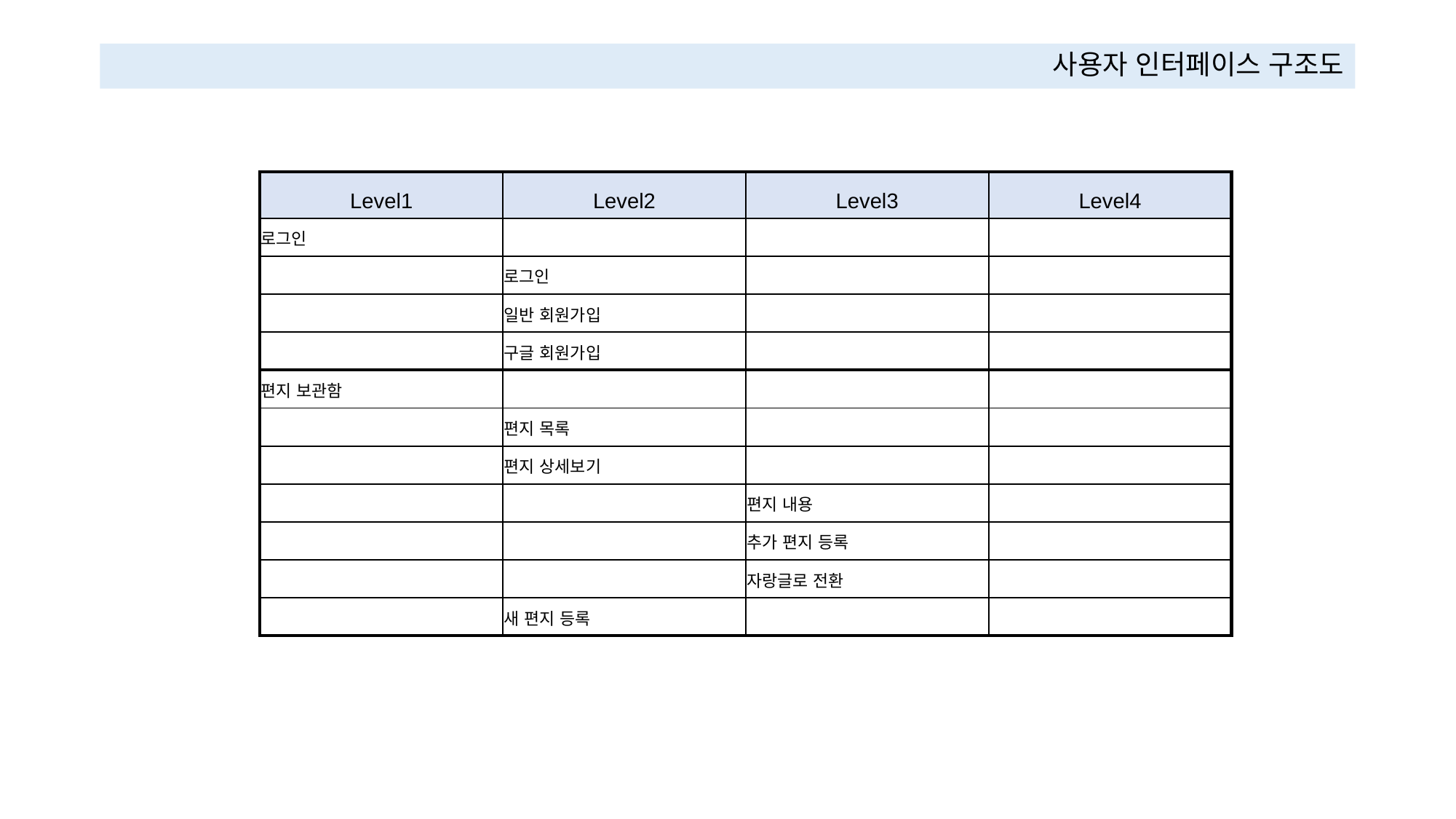

# 사용자 인터페이스 구조도

| Level1 | Level2 | Level3 | Level4 |
| --- | --- | --- | --- |
| 로그인 |  |  |  |
|  | 로그인 |  |  |
|  | 일반 회원가입 |  |  |
|  | 구글 회원가입 |  |  |
| 편지 보관함 |  |  |  |
|  | 편지 목록 |  |  |
|  | 편지 상세보기 |  |  |
|  |  | 편지 내용 |  |
|  |  | 추가 편지 등록 |  |
|  |  | 자랑글로 전환 |  |
|  | 새 편지 등록 |  |  |